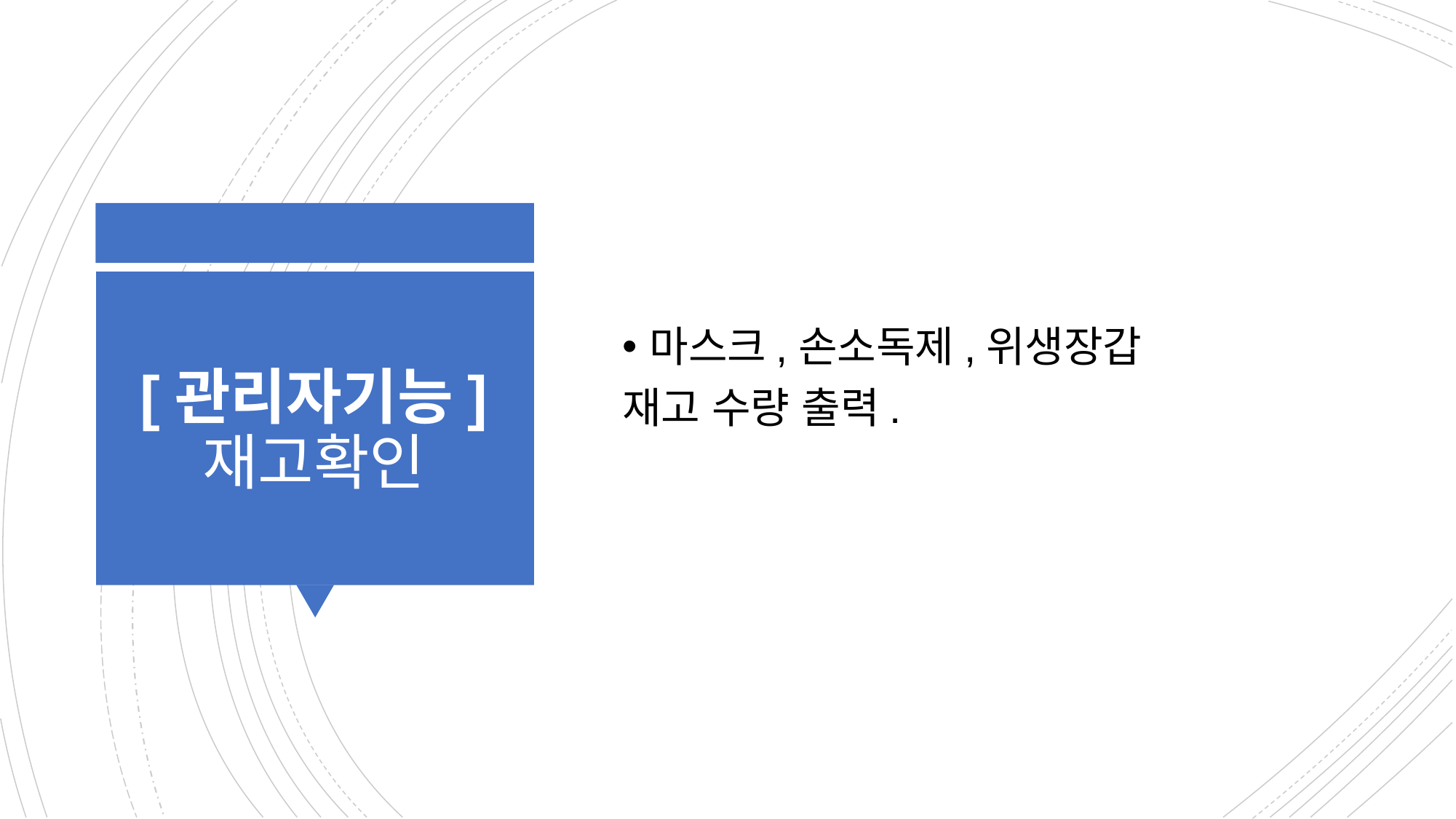

마스크,손소독제,위생장갑
재고 수량 출력.

# [관리자기능] 재고확인